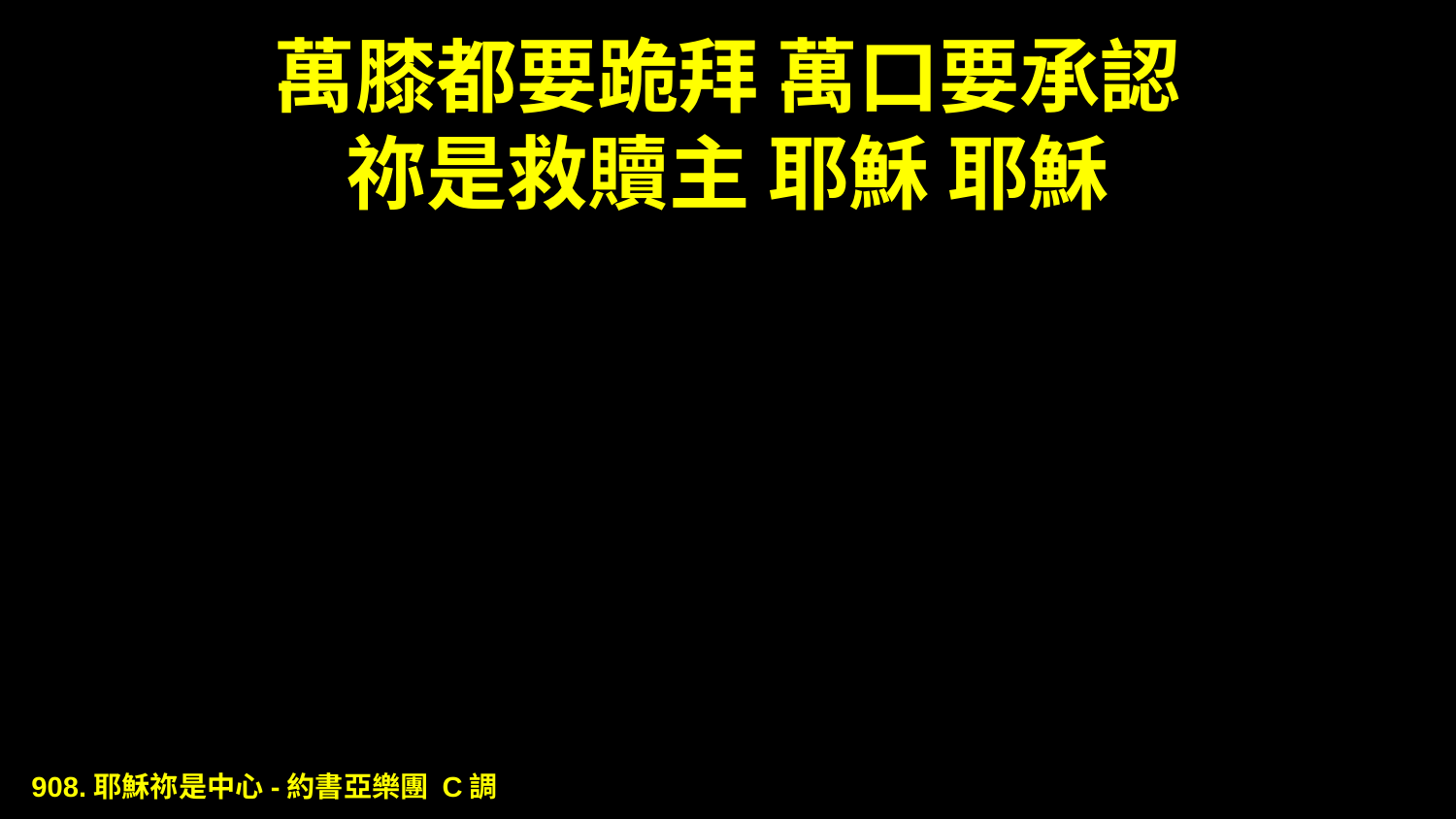

# 萬膝都要跪拜 萬口要承認 祢是救贖主 耶穌 耶穌
908.耶穌祢是中心-約書亞樂團 C調